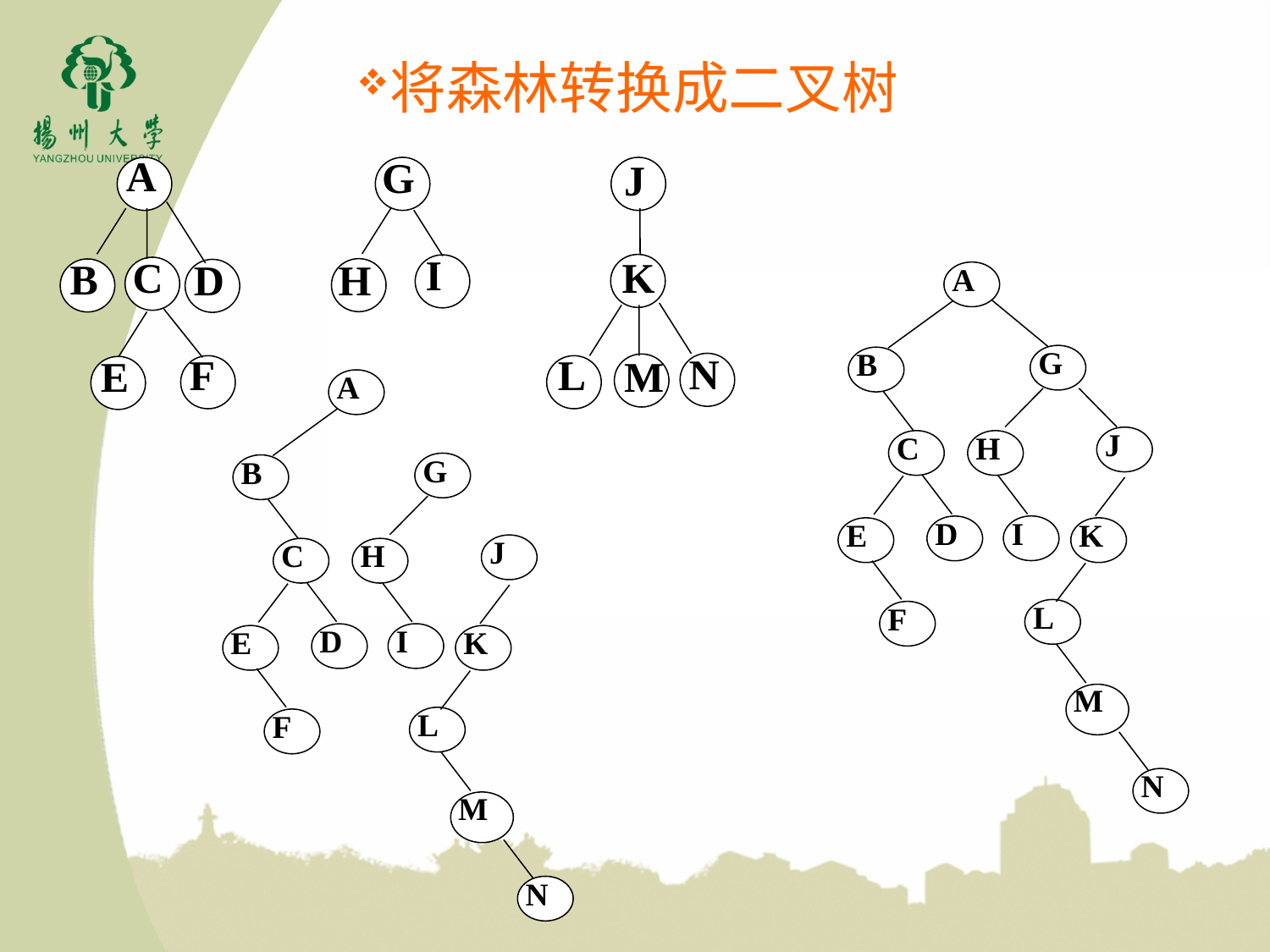

将森林转换成二叉树
A
G
J

I
C
K
B
D
H
N
F
L
M
E
A

G

B

J

C

H

I

D

E

K

L

F

M

N

A

G

B

J

C

H

I

D

E

K

L

F

M

N